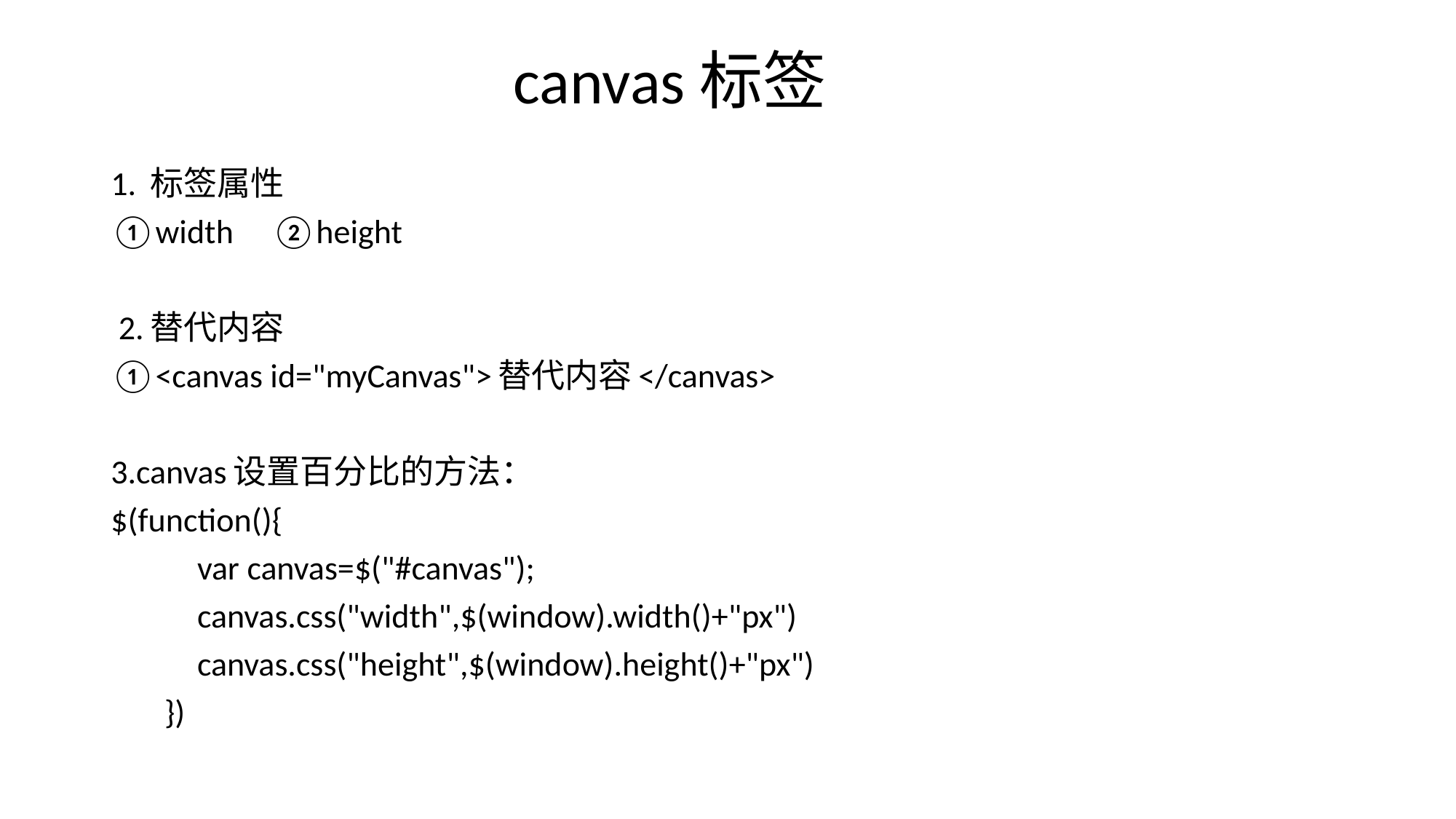

# canvas标签
1. 标签属性
①width     ②height

 2.替代内容
①<canvas id="myCanvas">替代内容</canvas>

3.canvas设置百分比的方法：
$(function(){
       	var canvas=$("#canvas");
       	canvas.css("width",$(window).width()+"px")
       	canvas.css("height",$(window).height()+"px")
       })